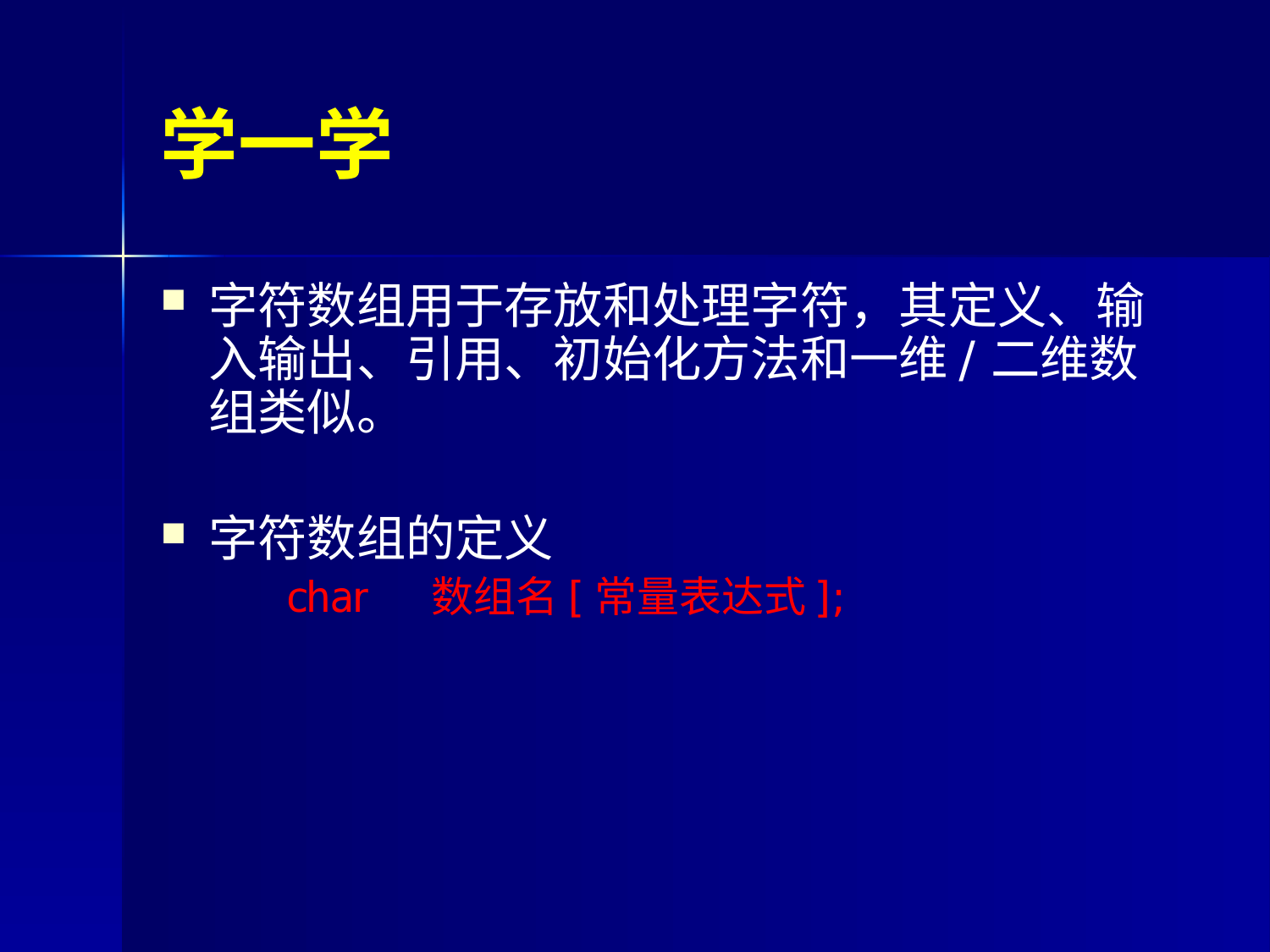

# 学一学
字符数组用于存放和处理字符，其定义、输入输出、引用、初始化方法和一维/二维数组类似。

字符数组的定义
char    数组名[常量表达式];